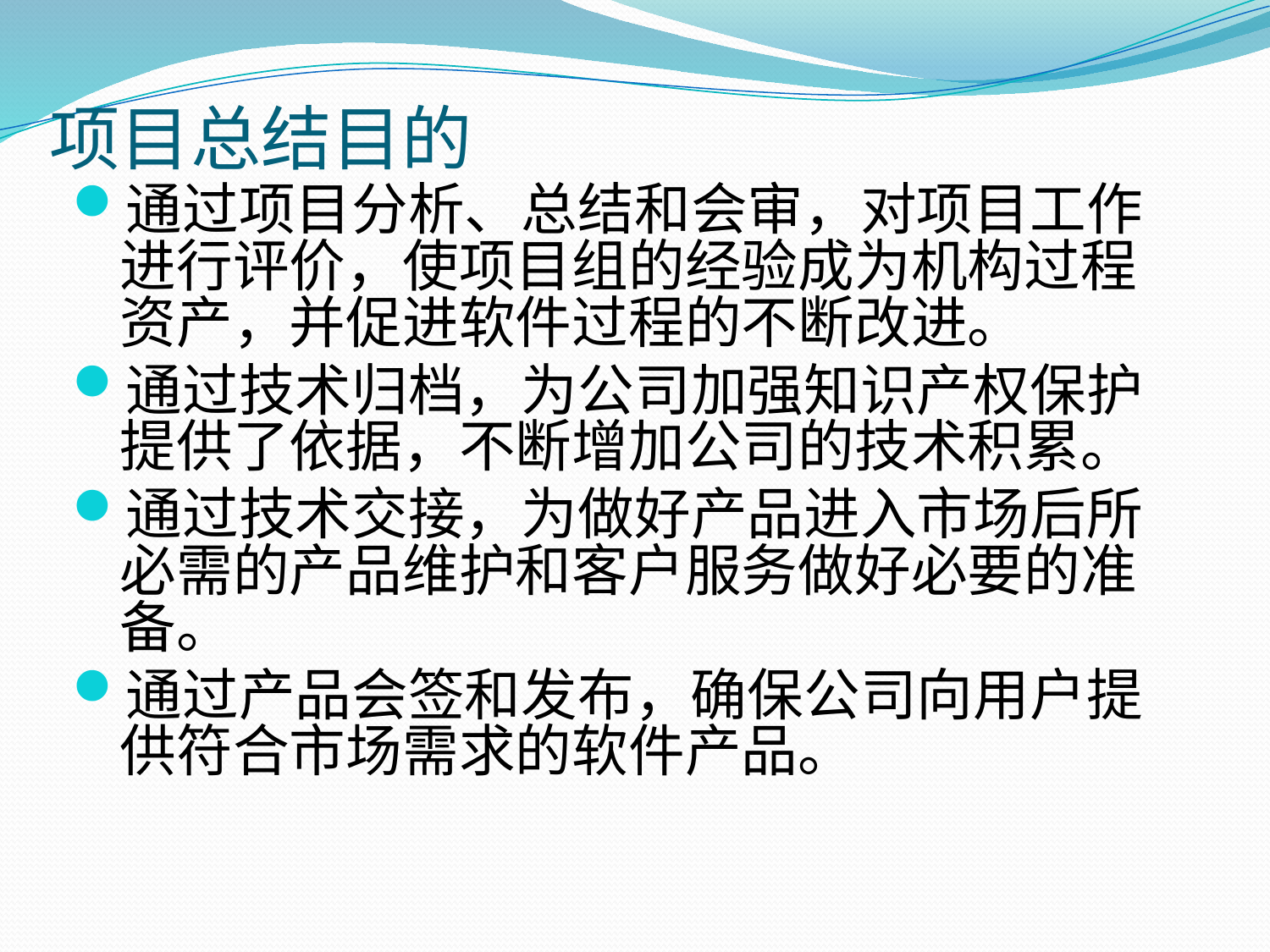

# 项目总结目的
通过项目分析、总结和会审，对项目工作进行评价，使项目组的经验成为机构过程资产，并促进软件过程的不断改进。
通过技术归档，为公司加强知识产权保护提供了依据，不断增加公司的技术积累。
通过技术交接，为做好产品进入市场后所必需的产品维护和客户服务做好必要的准备。
通过产品会签和发布，确保公司向用户提供符合市场需求的软件产品。